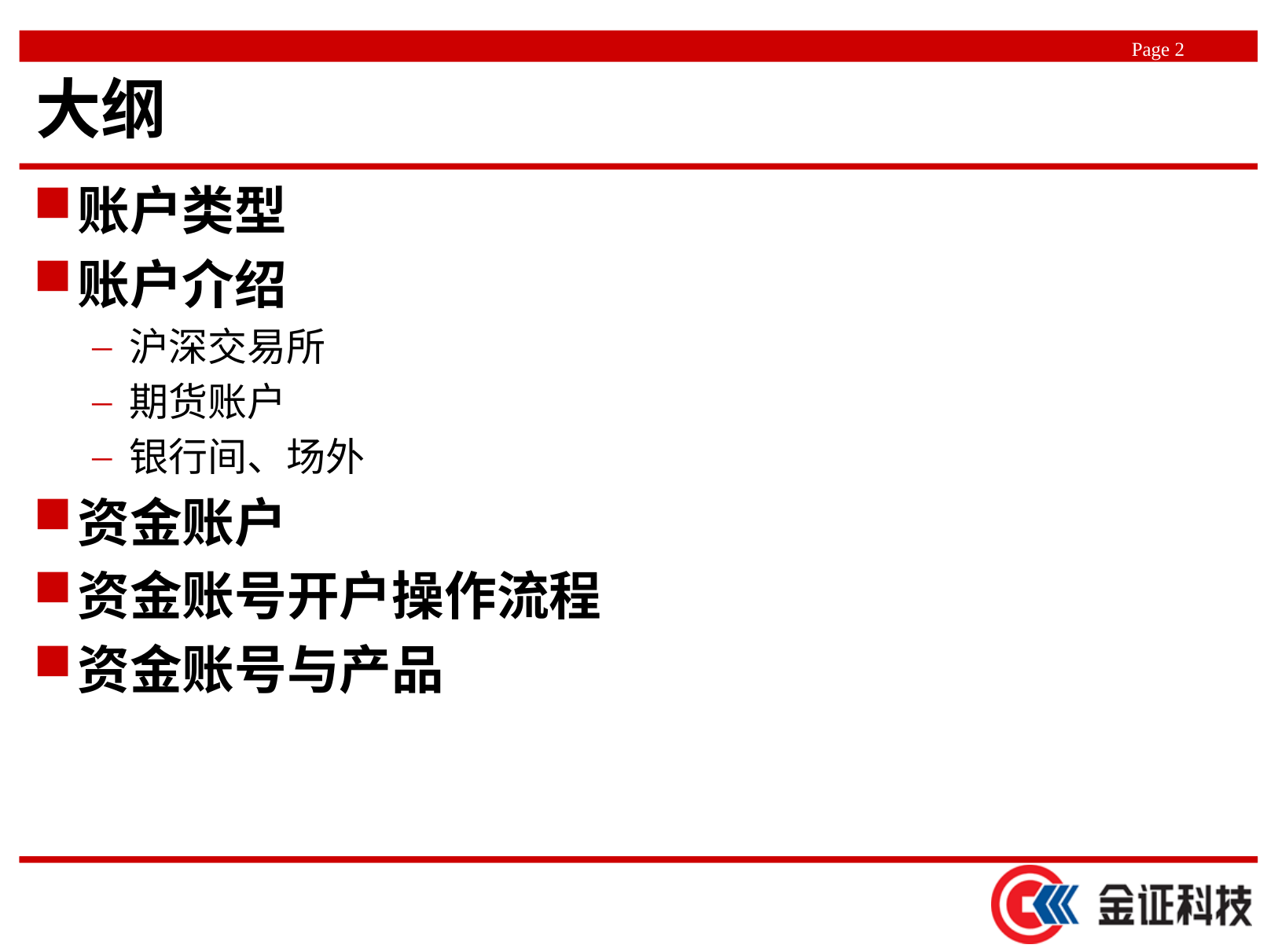

# 大纲
账户类型
账户介绍
沪深交易所
期货账户
银行间、场外
资金账户
资金账号开户操作流程
资金账号与产品